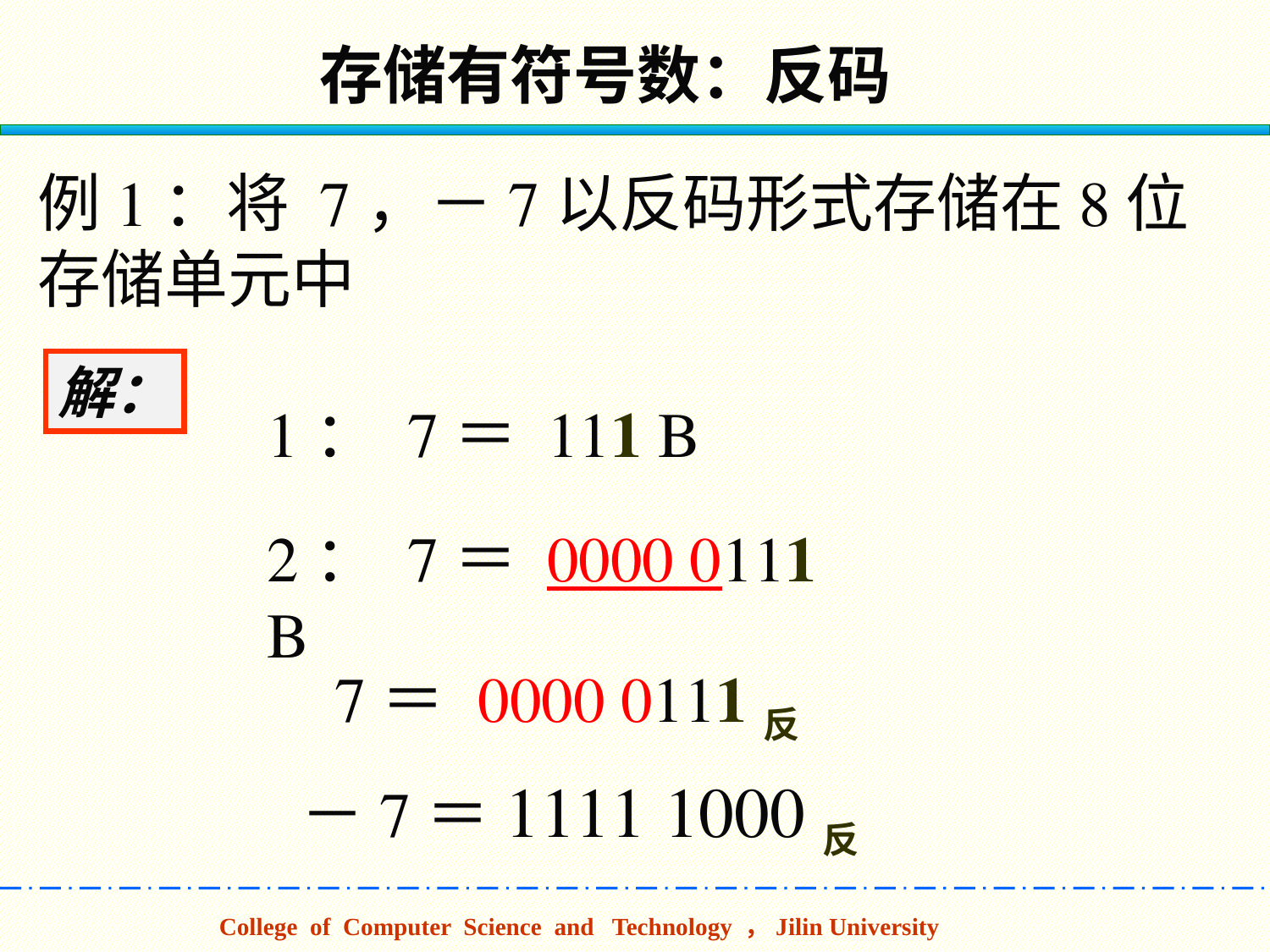

存储有符号数：反码
例1：将 7，－7以反码形式存储在8位存储单元中
解：
1： 7＝ 111 B
2： 7＝ 0000 0111 B
    7＝ 0000 0111反
 －7＝1111 1000反